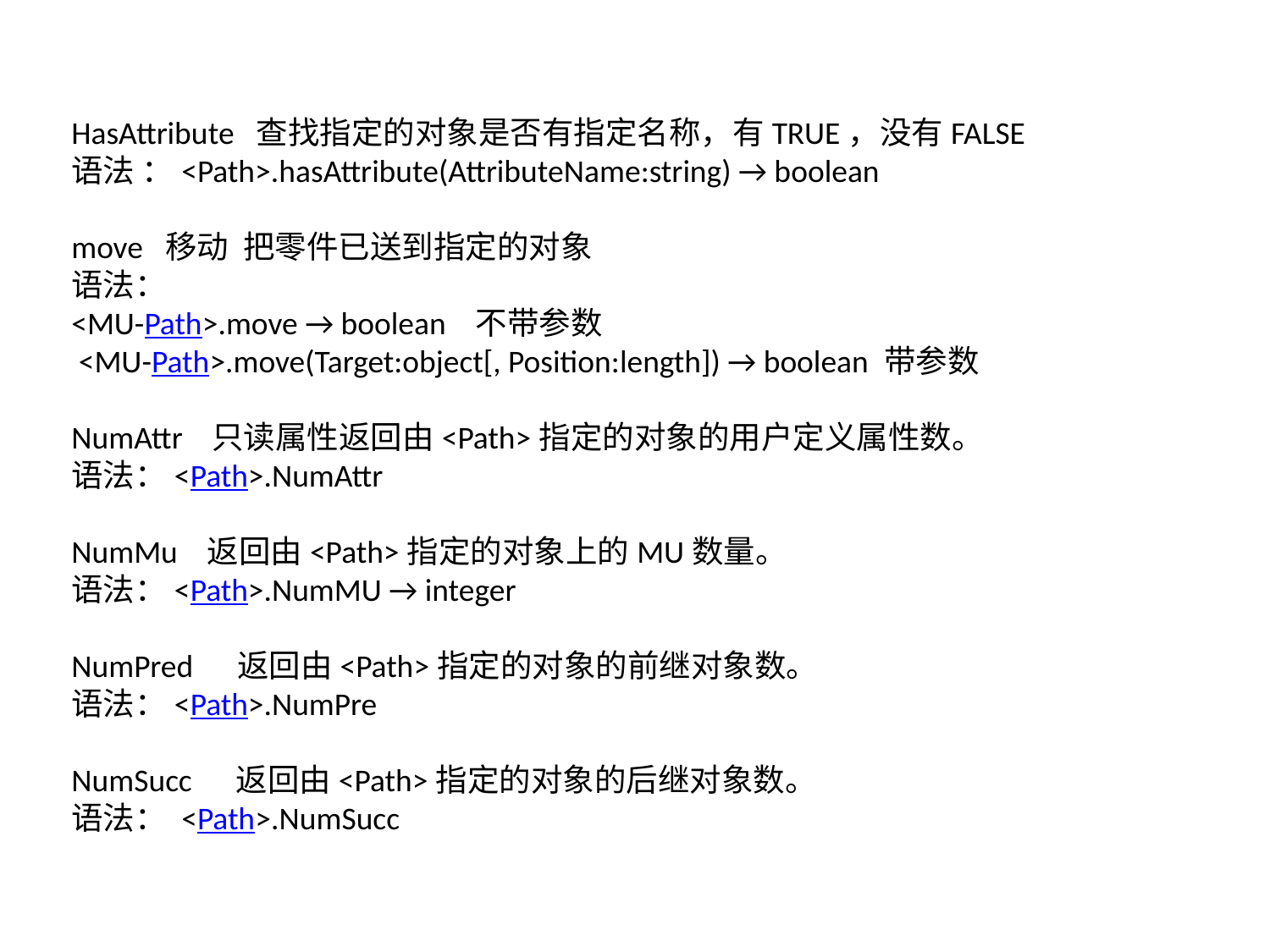

HasAttribute  查找指定的对象是否有指定名称，有TRUE，没有FALSE
语法 ：<Path>.hasAttribute(AttributeName:string) → boolean

move  移动  把零件已送到指定的对象
语法：
<MU-Path>.move → boolean   不带参数
 <MU-Path>.move(Target:object[, Position:length]) → boolean 带参数

NumAttr   只读属性返回由<Path>指定的对象的用户定义属性数。
语法：<Path>.NumAttr

NumMu   返回由<Path>指定的对象上的MU数量。
语法：<Path>.NumMU → integer

NumPred     返回由<Path>指定的对象的前继对象数。
语法：<Path>.NumPre

NumSucc     返回由<Path>指定的对象的后继对象数。
语法： <Path>.NumSucc